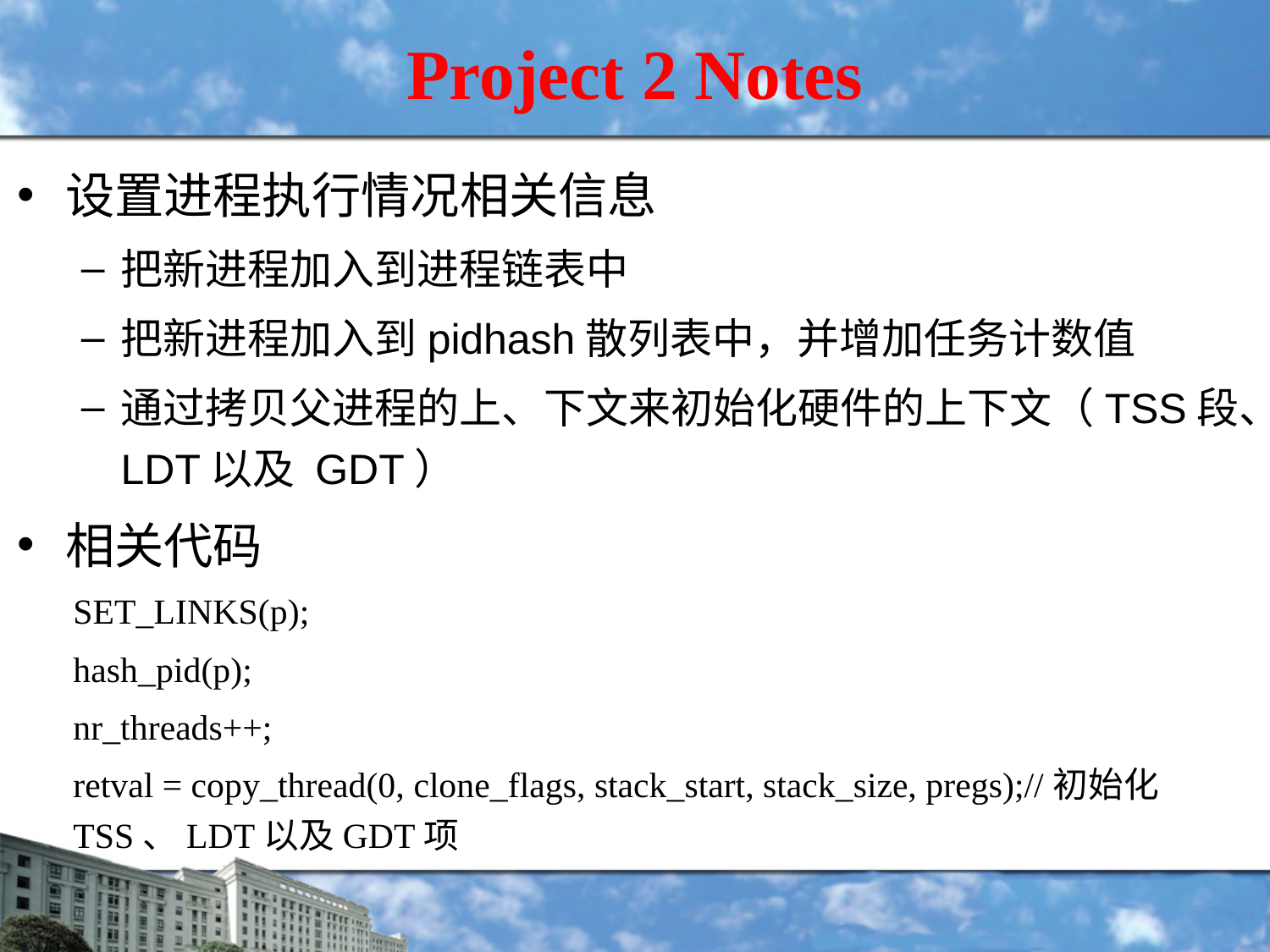

# Project 2 Notes
设置进程执行情况相关信息
把新进程加入到进程链表中
把新进程加入到pidhash散列表中，并增加任务计数值
通过拷贝父进程的上、下文来初始化硬件的上下文（TSS段、LDT以及 GDT）
相关代码
SET_LINKS(p);
hash_pid(p);
nr_threads++;
retval = copy_thread(0, clone_flags, stack_start, stack_size, pregs);//初始化 TSS、LDT以及GDT项